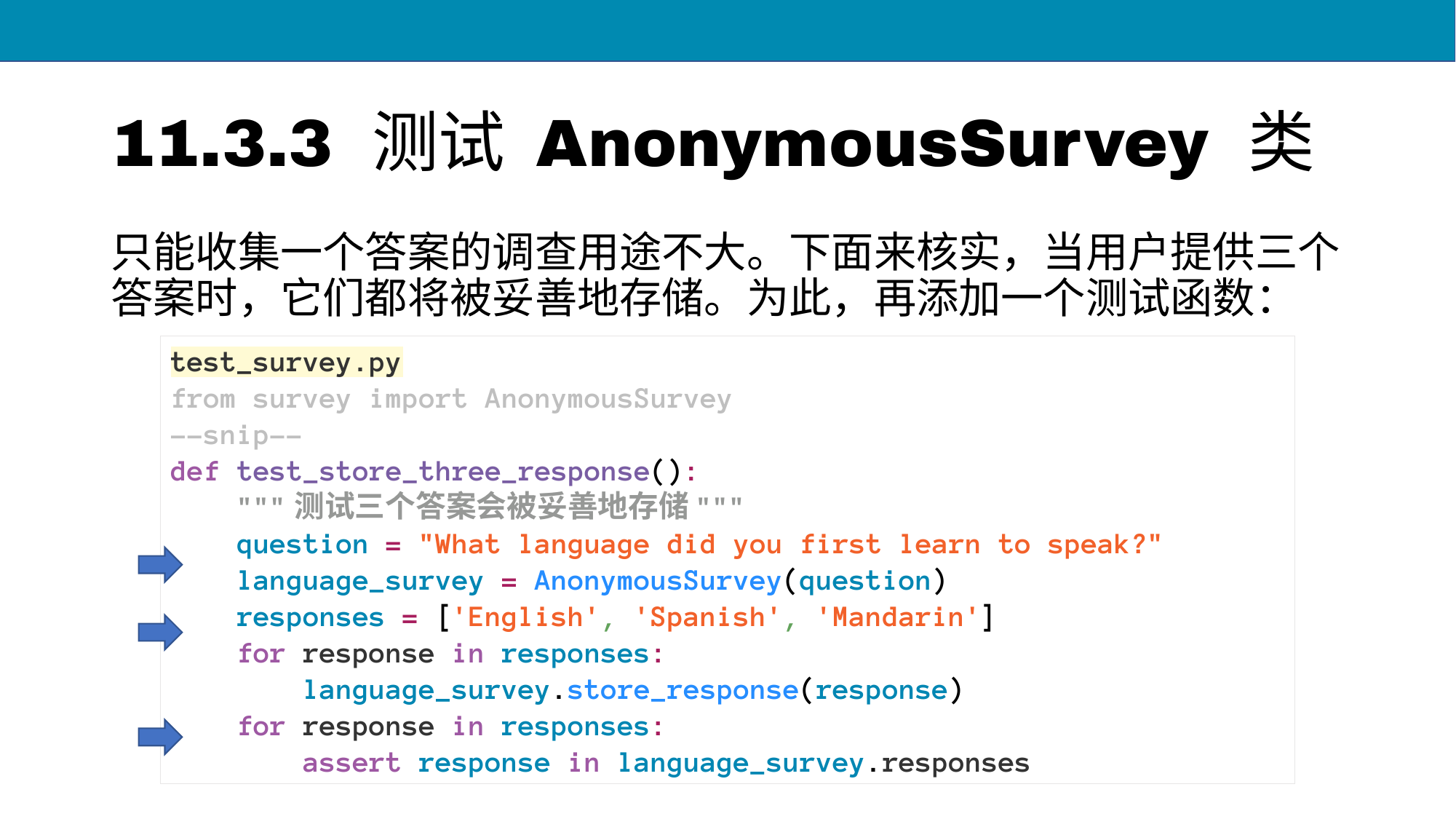

# 11.3.3 测试 AnonymousSurvey 类
只能收集一个答案的调查用途不大。下面来核实，当用户提供三个答案时，它们都将被妥善地存储。为此，再添加一个测试函数：

test_survey.py
from survey import AnonymousSurvey
--snip--
def test_store_three_response():
    """测试三个答案会被妥善地存储"""
    question = "What language did you first learn to speak?"
    language_survey = AnonymousSurvey(question)
    responses = ['English', 'Spanish', 'Mandarin']
    for response in responses:
        language_survey.store_response(response)
    for response in responses:
        assert response in language_survey.responses